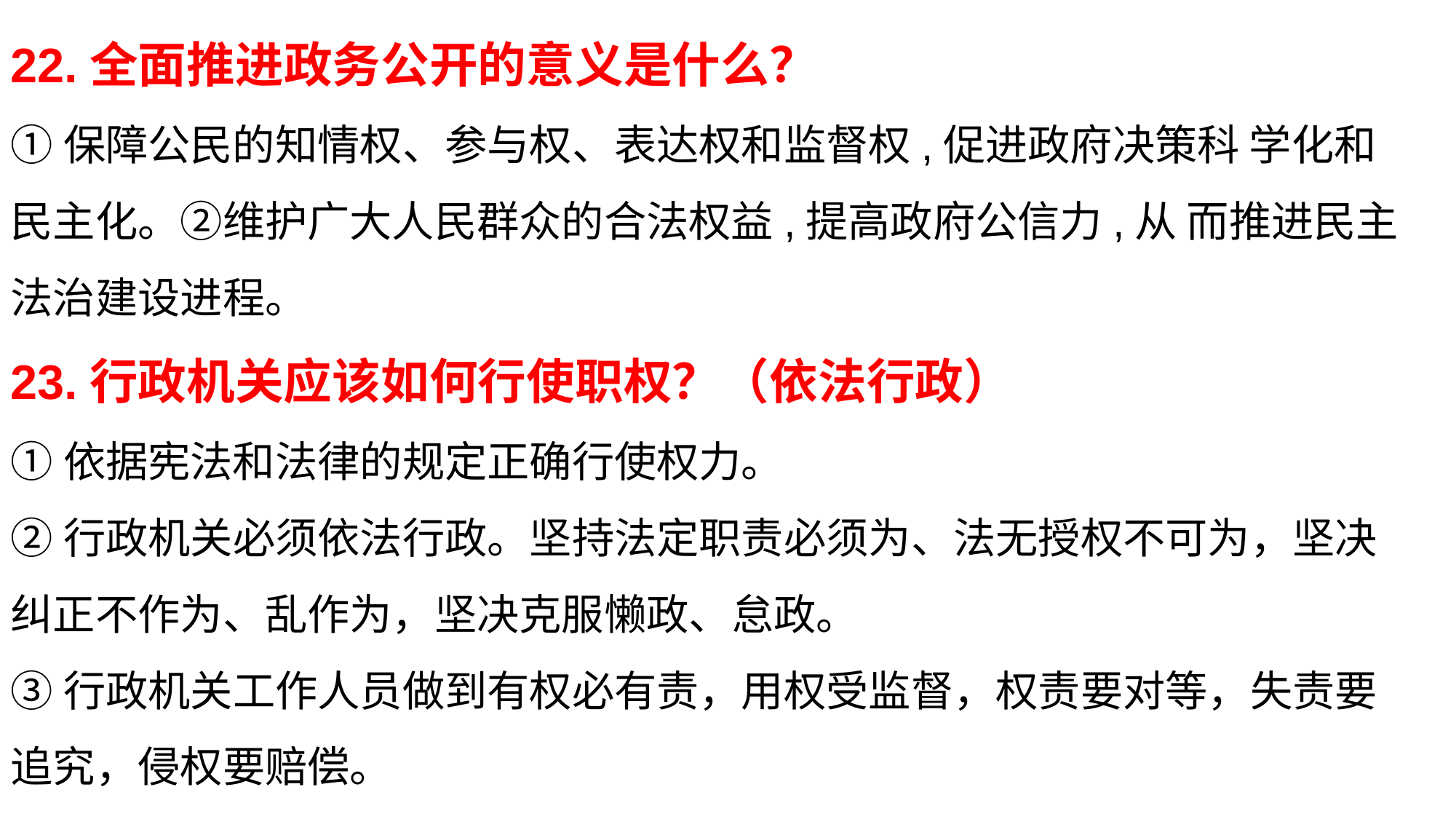

22.全面推进政务公开的意义是什么？
①保障公民的知情权、参与权、表达权和监督权,促进政府决策科 学化和民主化。②维护广大人民群众的合法权益,提高政府公信力,从 而推进民主法治建设进程。
23.行政机关应该如何行使职权？（依法行政）
①依据宪法和法律的规定正确行使权力。
②行政机关必须依法行政。坚持法定职责必须为、法无授权不可为，坚决纠正不作为、乱作为，坚决克服懒政、怠政。
③行政机关工作人员做到有权必有责，用权受监督，权责要对等，失责要追究，侵权要赔偿。